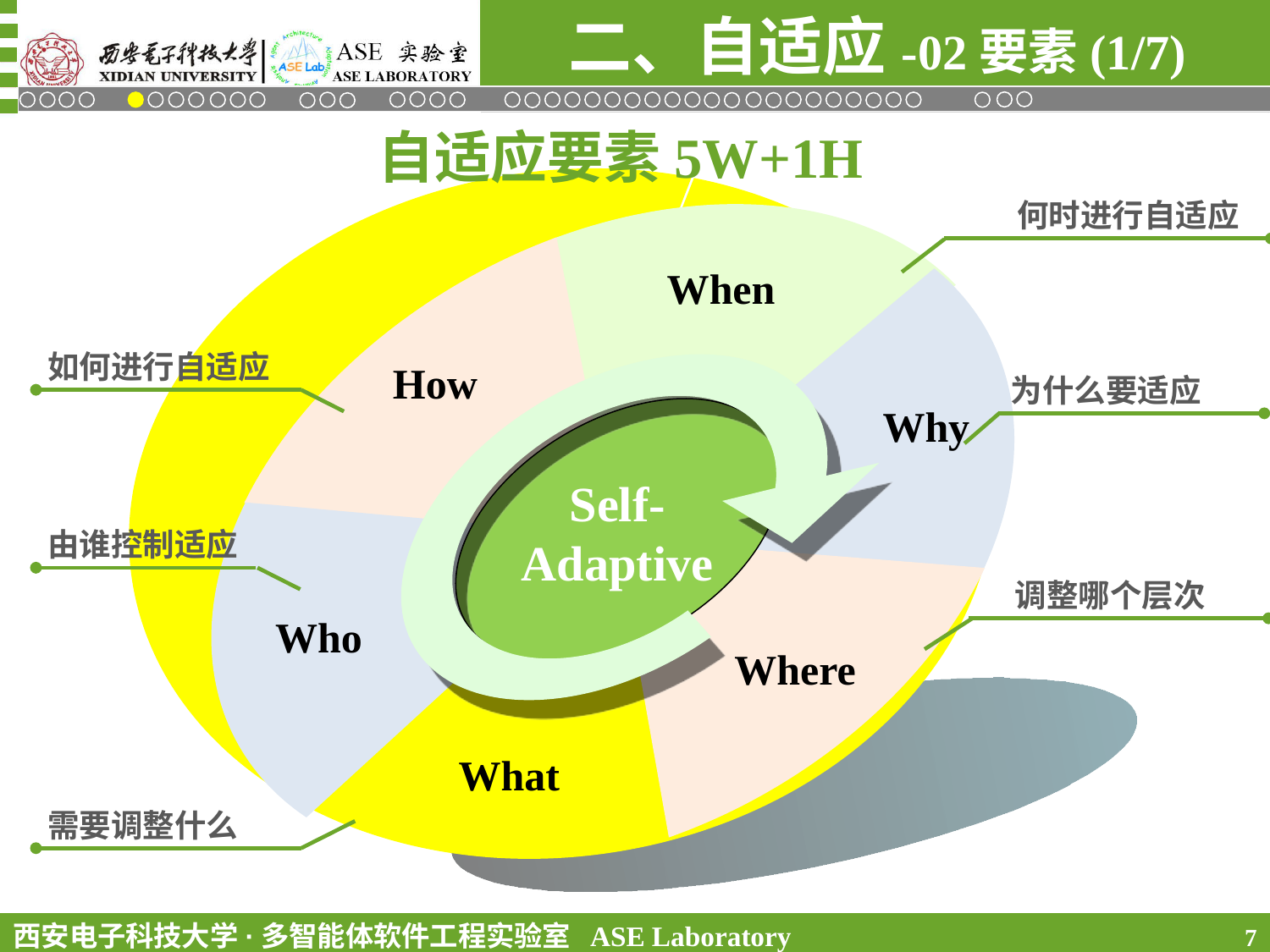

二、自适应-02要素(1/7)

自适应要素5W+1H

何时进行自适应

When
如何进行自适应
How
为什么要适应

Why

Self-Adaptive
由谁控制适应
调整哪个层次
Who
Where

What
需要调整什么
7